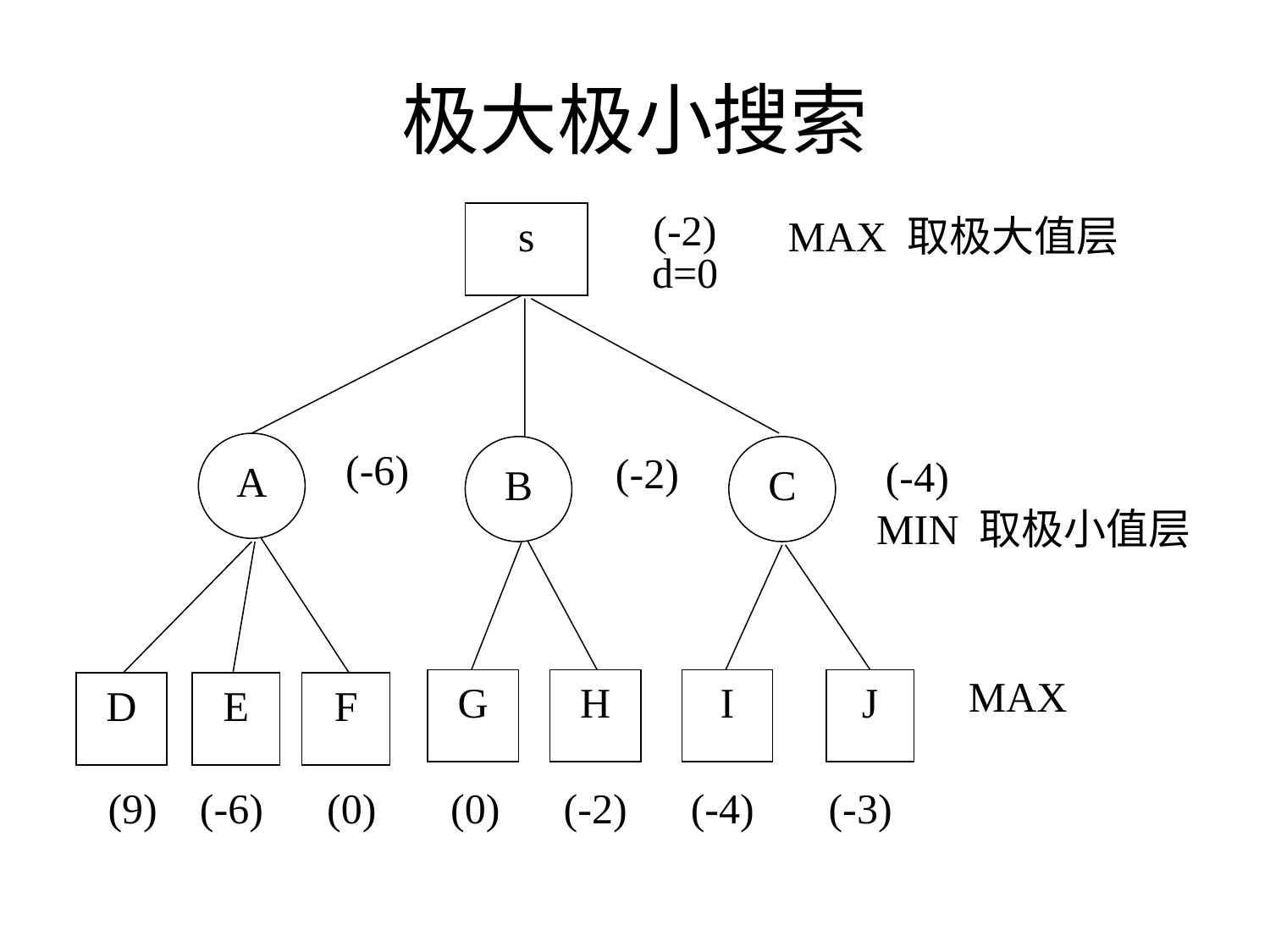

# 极大极小搜索
(-2)
s
MAX 取极大值层
d=0

A
(-6)
B
C
(-2)
(-4)
MIN 取极小值层

MAX
G
H
I
J
D
E
F
   (9)    (-6)      (0)       (0)      (-2)      (-4)       (-3)